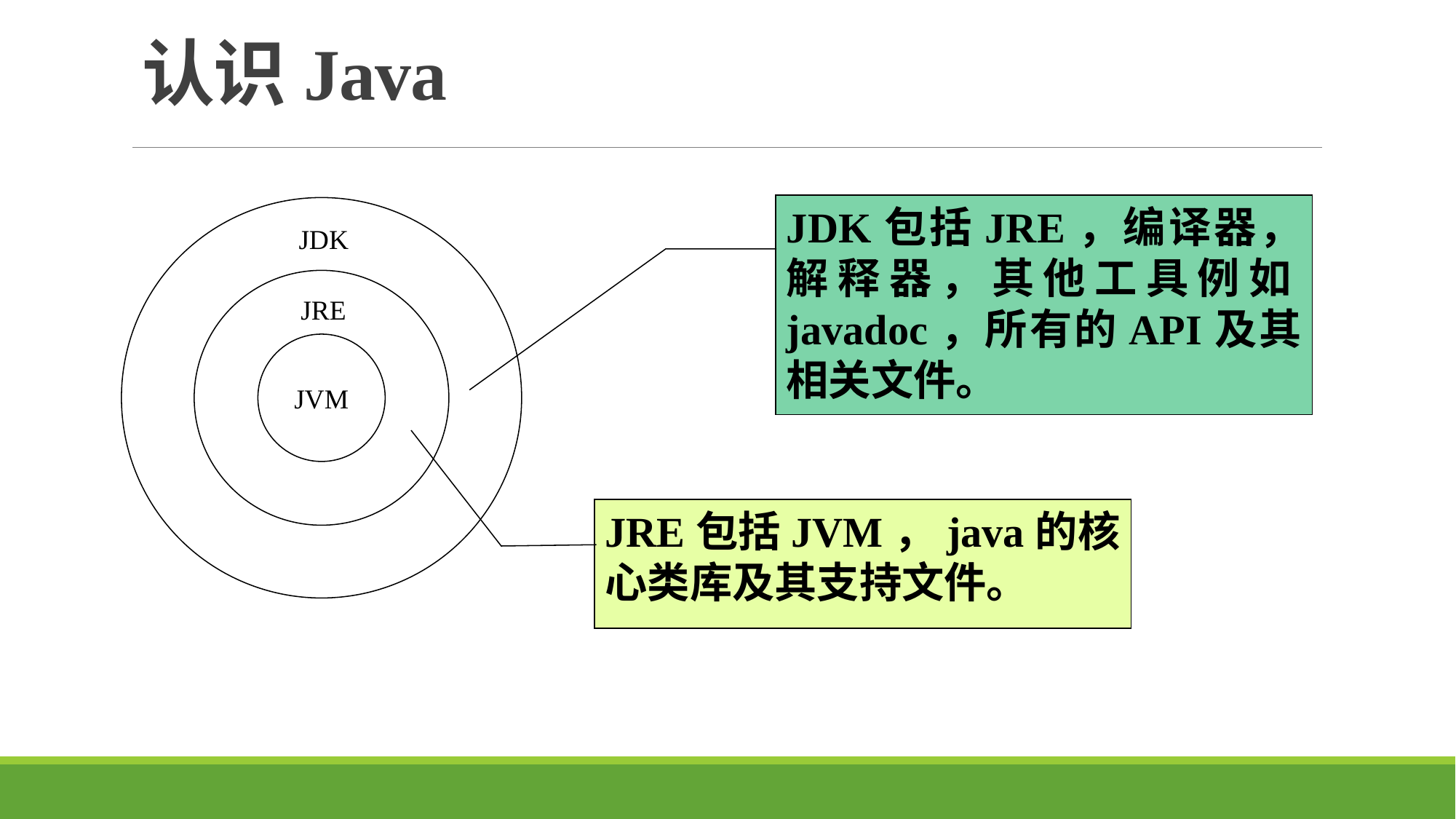

# 认识Java
JDK包括JRE，编译器，解释器，其他工具例如javadoc，所有的API及其相关文件。

JVM
JDK
JRE
JRE包括JVM，java的核心类库及其支持文件。